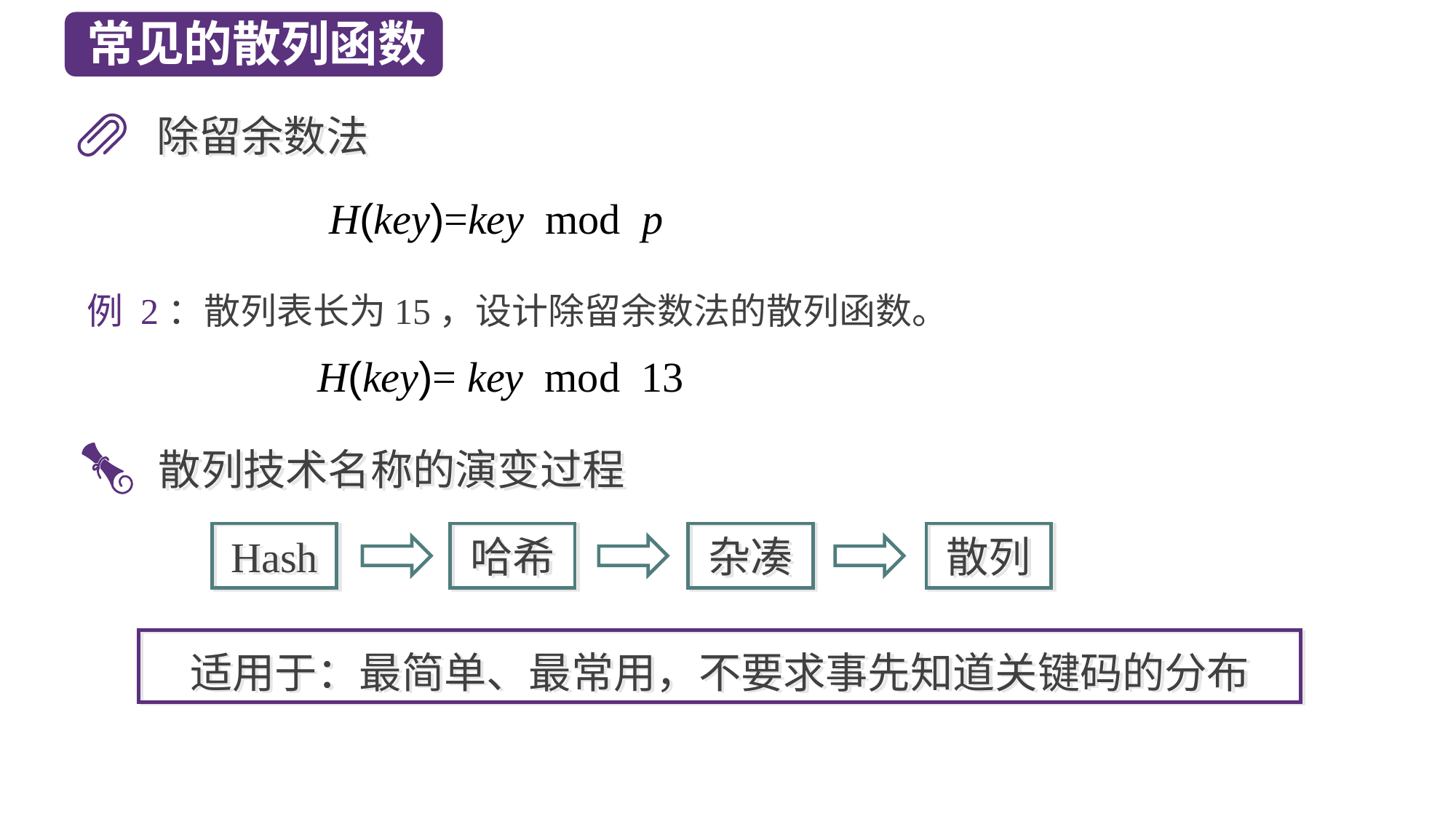

常见的散列函数

除留余数法

H(key)=key  mod  p
例 2：散列表长为15，设计除留余数法的散列函数。
 H(key)= key  mod  13
散列技术名称的演变过程

Hash
哈希

杂凑

散列

适用于：最简单、最常用，不要求事先知道关键码的分布